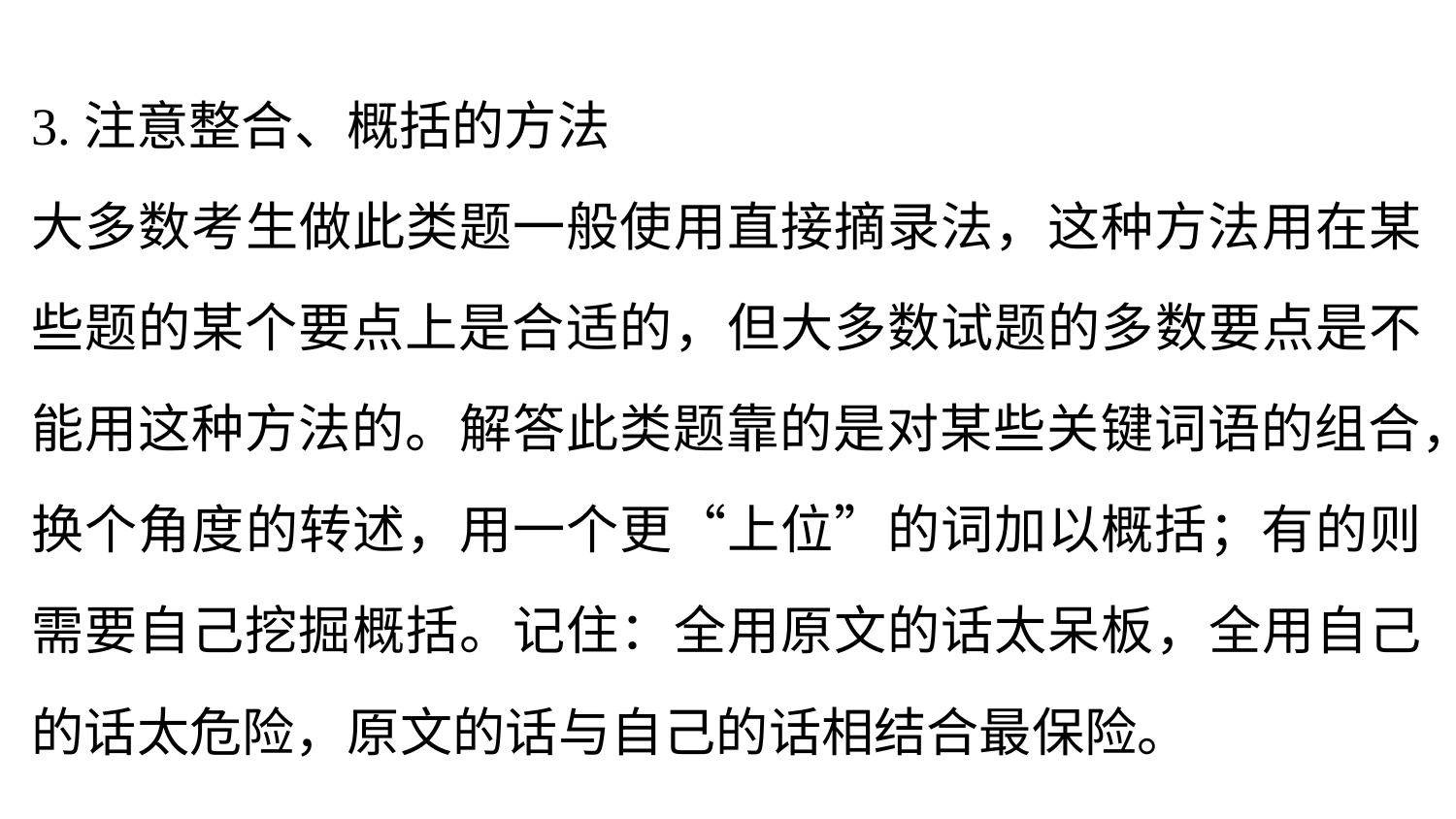

3.注意整合、概括的方法
大多数考生做此类题一般使用直接摘录法，这种方法用在某些题的某个要点上是合适的，但大多数试题的多数要点是不能用这种方法的。解答此类题靠的是对某些关键词语的组合，换个角度的转述，用一个更“上位”的词加以概括；有的则需要自己挖掘概括。记住：全用原文的话太呆板，全用自己的话太危险，原文的话与自己的话相结合最保险。